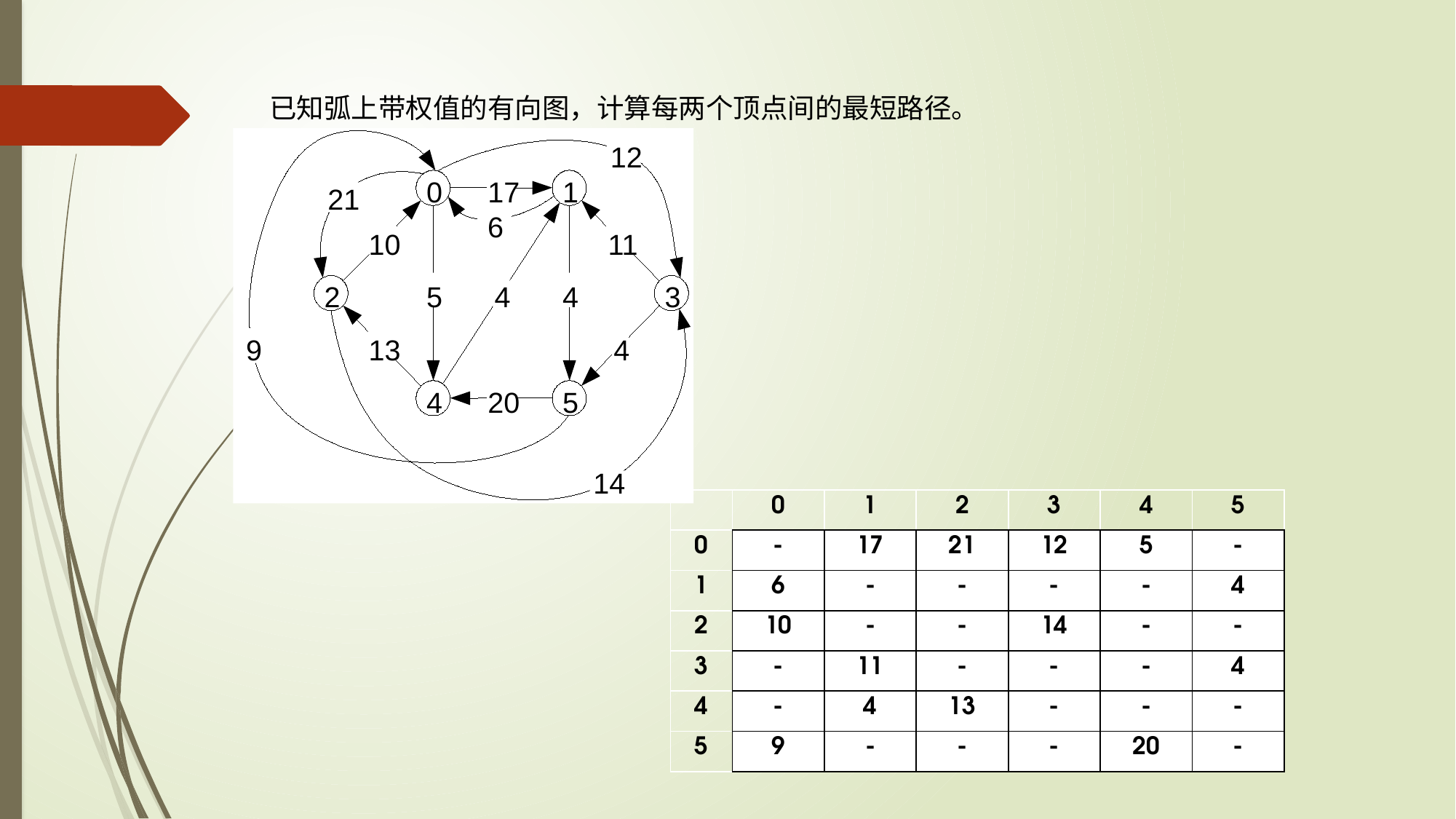

已知弧上带权值的有向图，计算每两个顶点间的最短路径。

12

0
17
1

21

6

10
11

2
5
4
4
3

9
13
4

4
20
5

14
|  | 0 | 1 | 2 | 3 | 4 | 5 |
| --- | --- | --- | --- | --- | --- | --- |
| 0 | - | 17 | 21 | 12 | 5 | - |
| 1 | 6 | - | - | - | - | 4 |
| 2 | 10 | - | - | 14 | - | - |
| 3 | - | 11 | - | - | - | 4 |
| 4 | - | 4 | 13 | - | - | - |
| 5 | 9 | - | - | - | 20 | - |